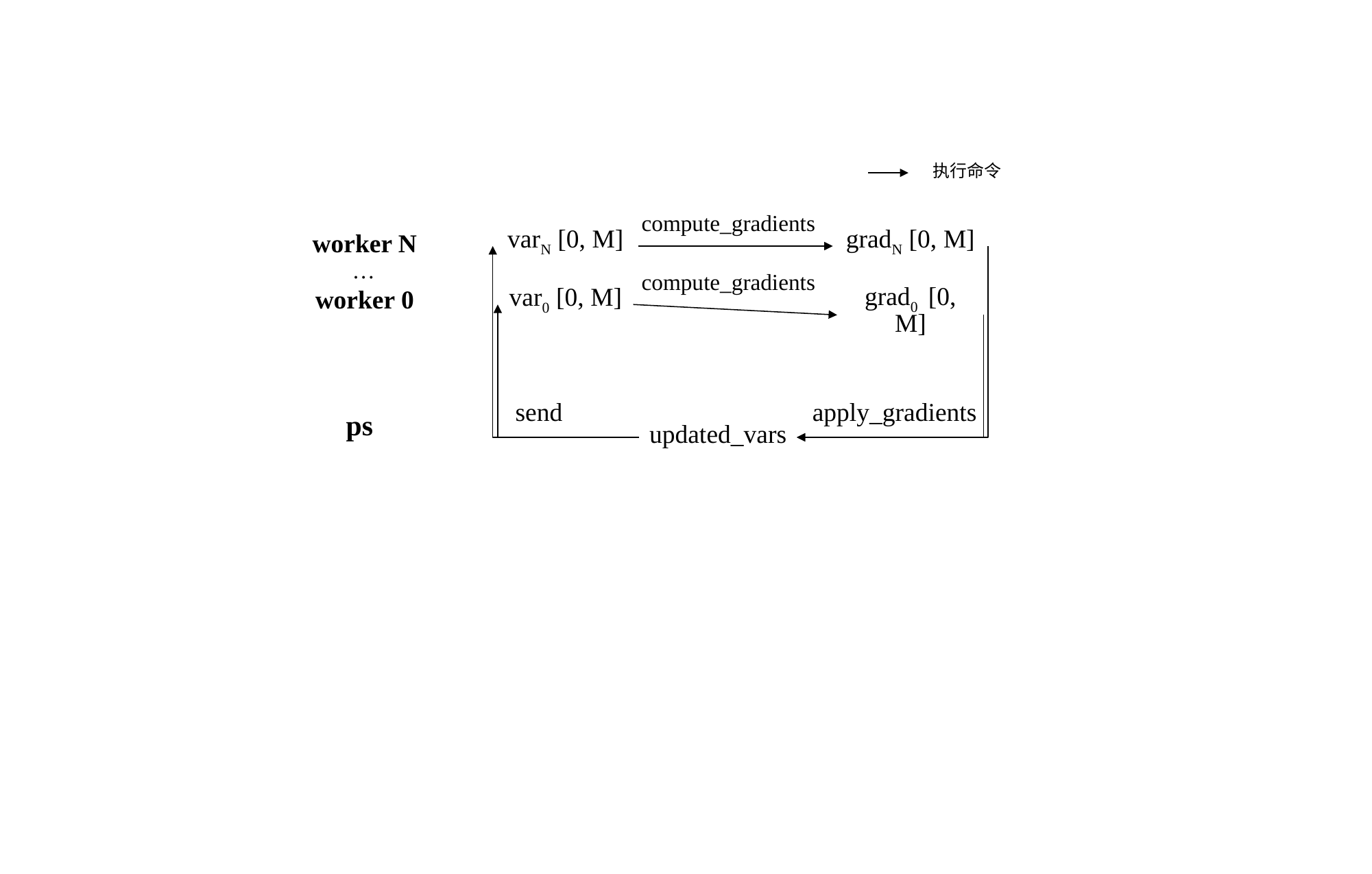

执行命令
compute_gradients
varN [0, M]
gradN [0, M]
worker N
…
compute_gradients
worker 0
grad0  [0, M]
var0 [0, M]
send
apply_gradients
ps
updated_vars